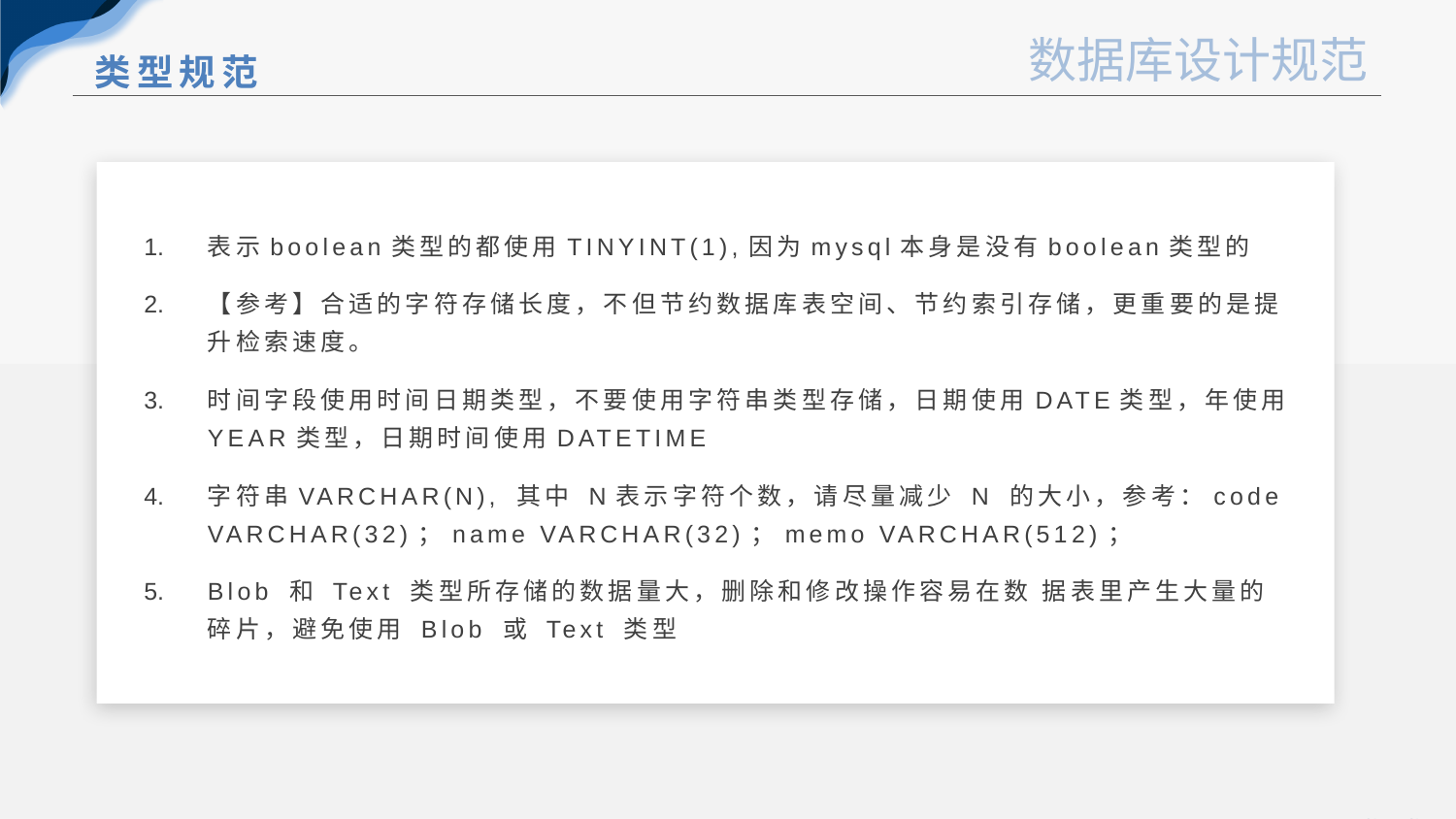

类型规范

表示boolean类型的都使用TINYINT(1),因为mysql本身是没有boolean类型的
【参考】合适的字符存储长度，不但节约数据库表空间、节约索引存储，更重要的是提升检索速度。
时间字段使用时间日期类型，不要使用字符串类型存储，日期使用DATE类型，年使用YEAR类型，日期时间使用DATETIME
字符串VARCHAR(N), 其中 N表示字符个数，请尽量减少 N 的大小，参考：code VARCHAR(32)；name VARCHAR(32)；memo VARCHAR(512)；
Blob 和 Text 类型所存储的数据量大，删除和修改操作容易在数 据表里产生大量的碎片，避免使用 Blob 或 Text 类型